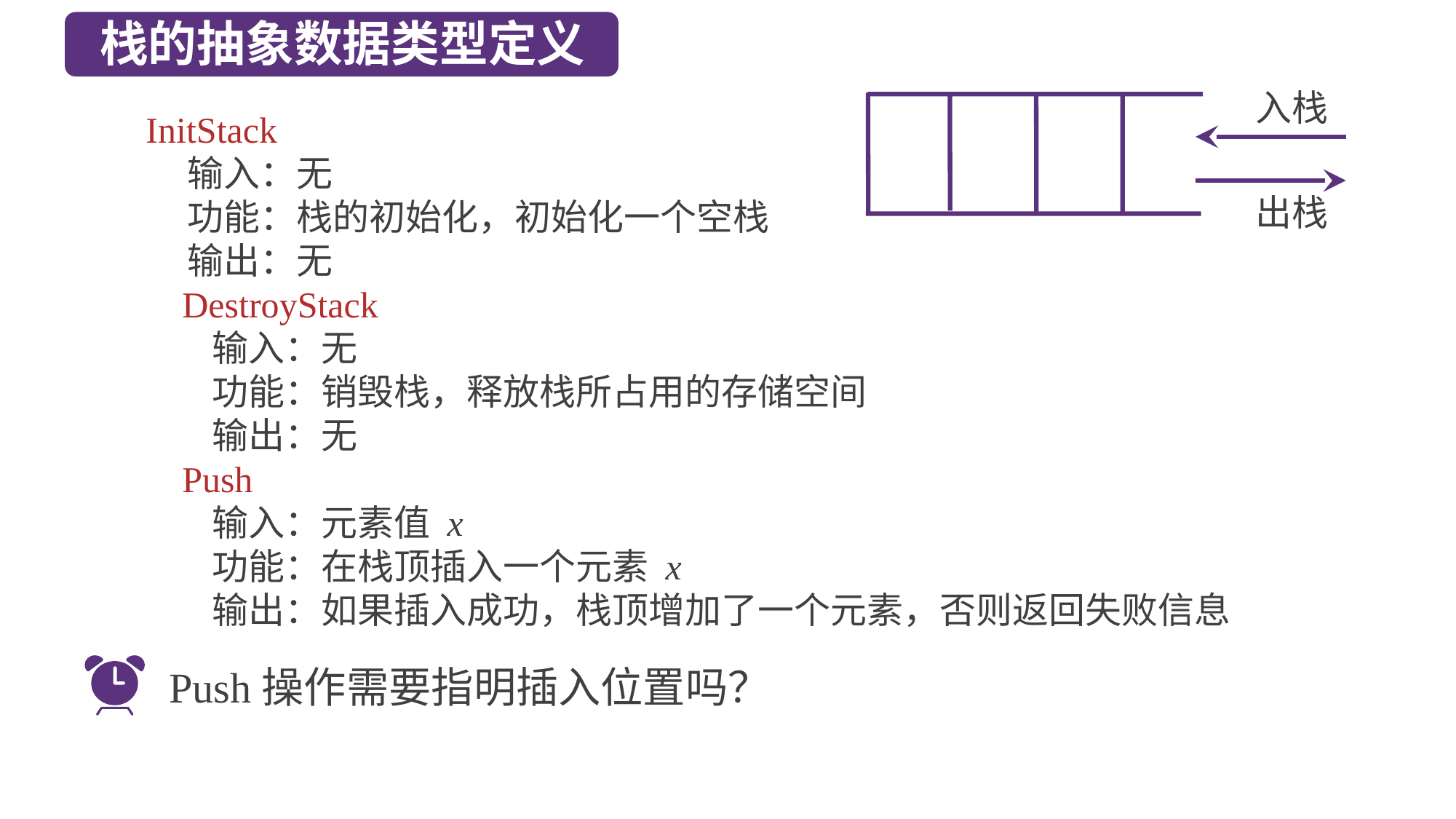

栈的抽象数据类型定义

入栈
InitStack
    输入：无
    功能：栈的初始化，初始化一个空栈
    输出：无
    DestroyStack
       输入：无
       功能：销毁栈，释放栈所占用的存储空间
       输出：无
    Push
       输入：元素值 x
       功能：在栈顶插入一个元素 x
       输出：如果插入成功，栈顶增加了一个元素，否则返回失败信息

出栈
Push操作需要指明插入位置吗？